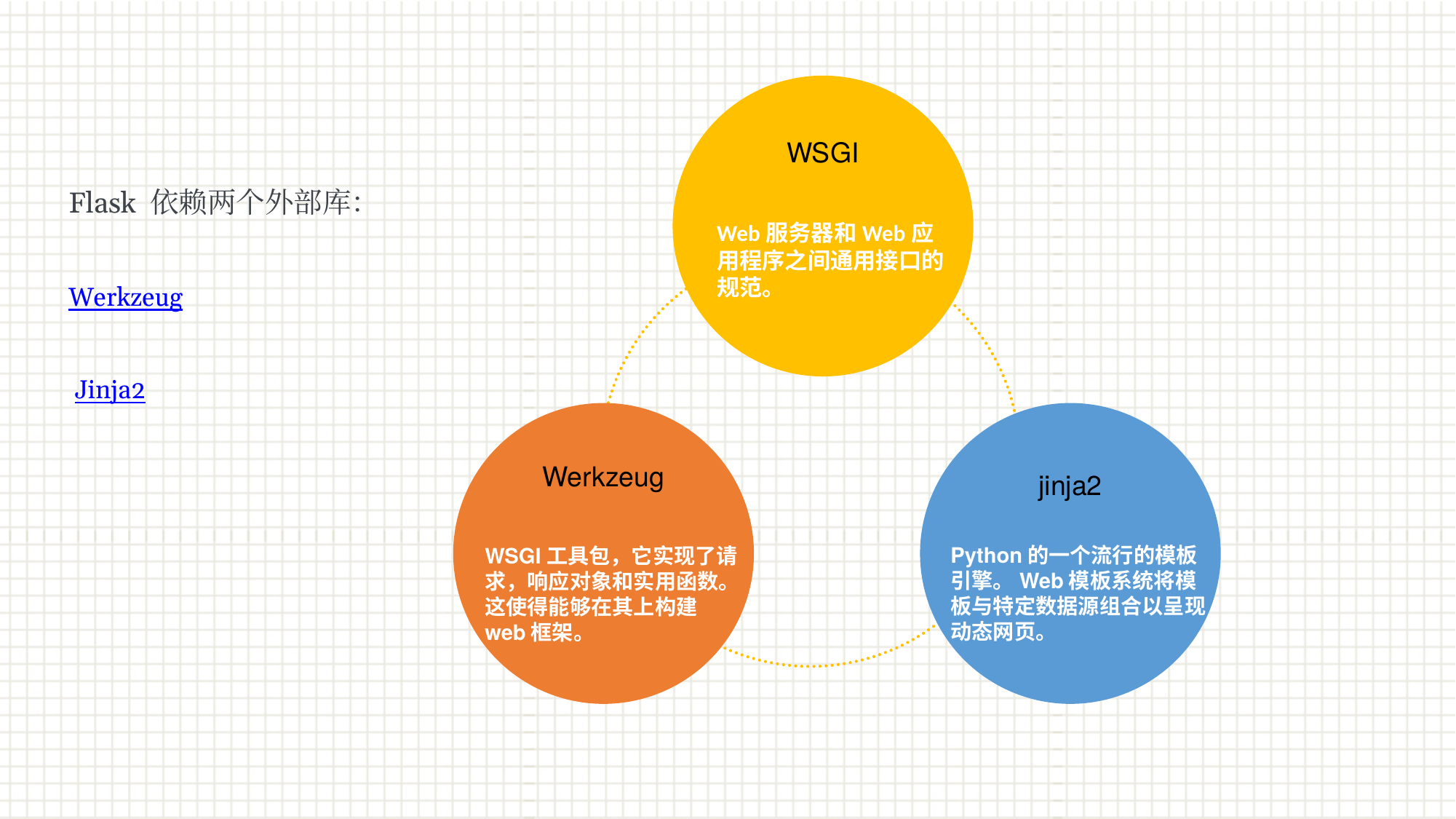

WSGI
Flask 依赖两个外部库：
Werkzeug
 Jinja2
Web服务器和Web应用程序之间通用接口的规范。

Werkzeug
jinja2
Python的一个流行的模板引擎。Web模板系统将模板与特定数据源组合以呈现动态网页。
WSGI工具包，它实现了请求，响应对象和实用函数。这使得能够在其上构建web框架。